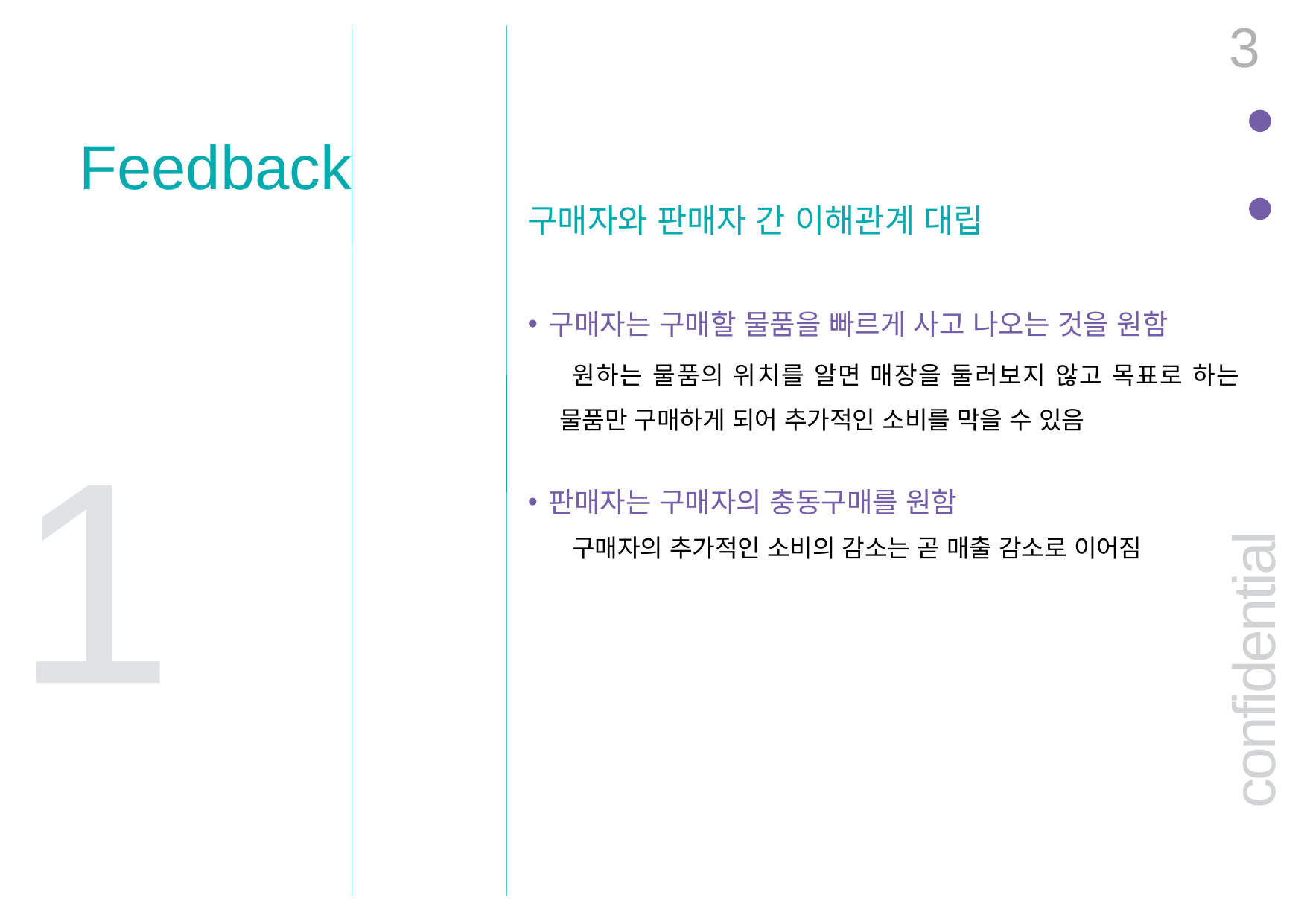

3

Feedback

구매자와 판매자 간 이해관계 대립

구매자는 구매할 물품을 빠르게 사고 나오는 것을 원함
 원하는 물품의 위치를 알면 매장을 둘러보지 않고 목표로 하는 물품만 구매하게 되어 추가적인 소비를 막을 수 있음
판매자는 구매자의 충동구매를 원함
 구매자의 추가적인 소비의 감소는 곧 매출 감소로 이어짐
1
confidential